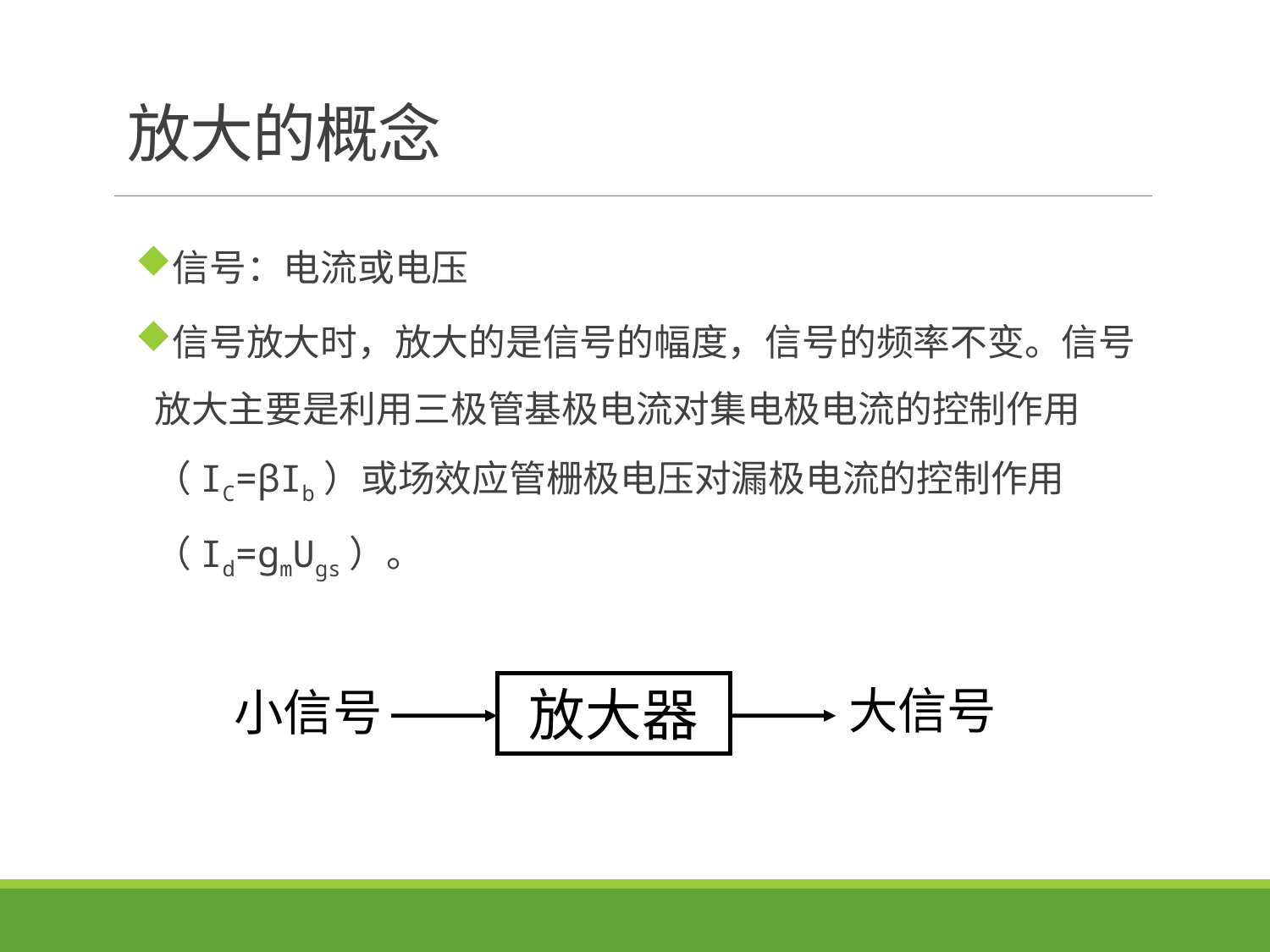

# 放大的概念
信号：电流或电压
信号放大时，放大的是信号的幅度，信号的频率不变。信号放大主要是利用三极管基极电流对集电极电流的控制作用（IC=βIb）或场效应管栅极电压对漏极电流的控制作用（Id=gmUgs）。
放大器
大信号
小信号